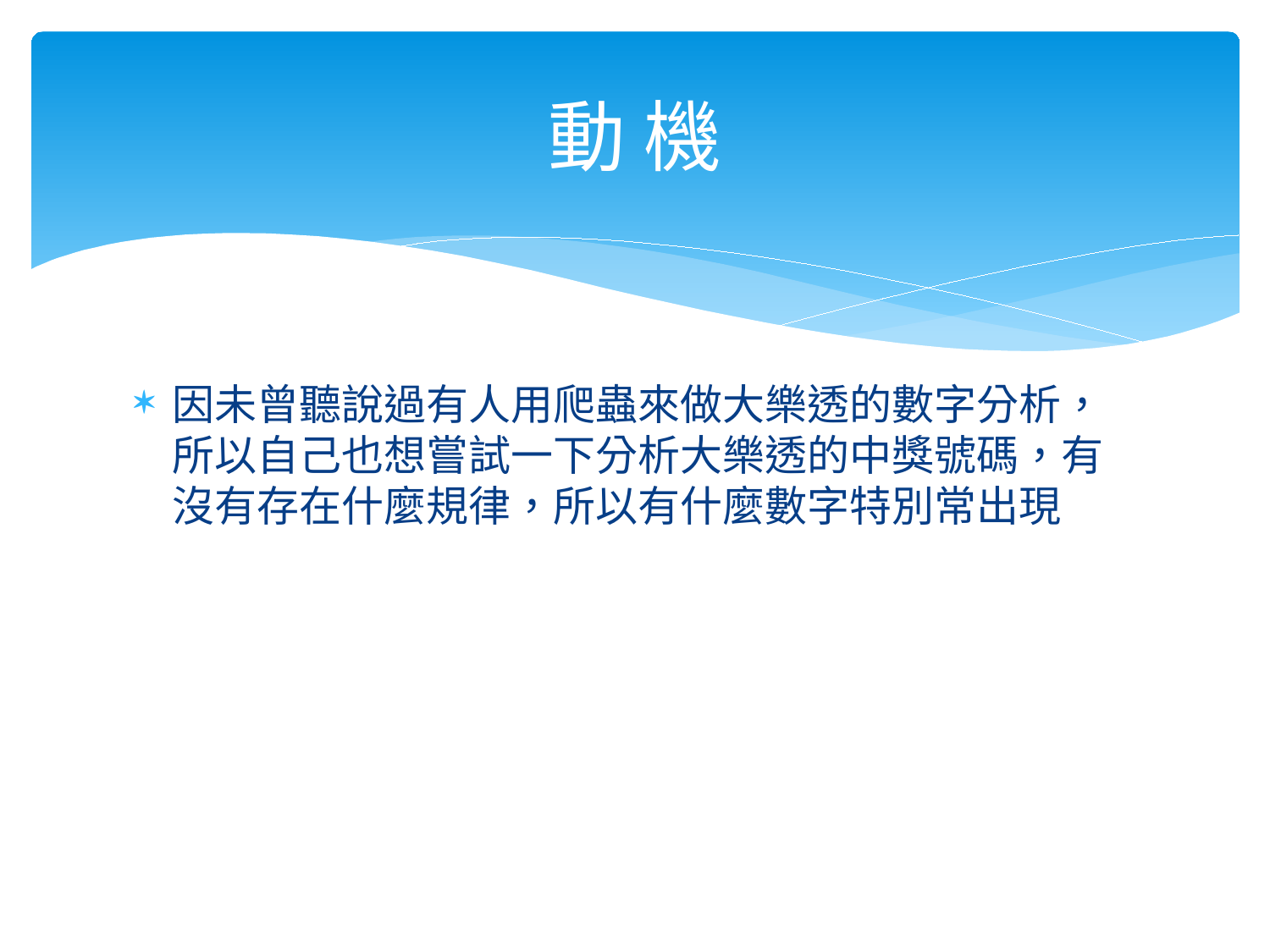

# 動 機
因未曾聽說過有人用爬蟲來做大樂透的數字分析，所以自己也想嘗試一下分析大樂透的中獎號碼，有沒有存在什麼規律，所以有什麼數字特別常出現